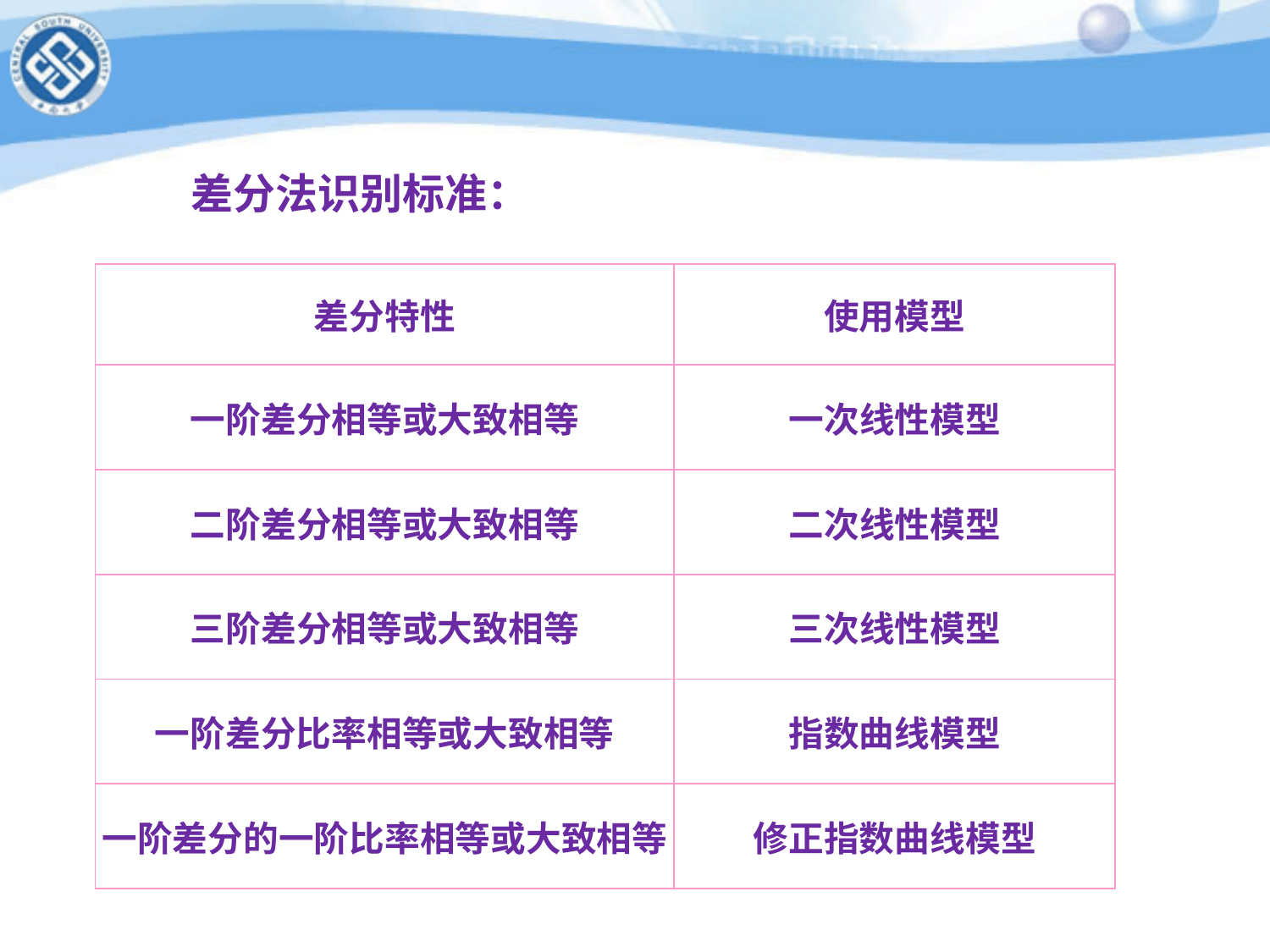

差分法识别标准：
| 差分特性 | 使用模型 |
| --- | --- |
| 一阶差分相等或大致相等 | 一次线性模型 |
| 二阶差分相等或大致相等 | 二次线性模型 |
| 三阶差分相等或大致相等 | 三次线性模型 |
| 一阶差分比率相等或大致相等 | 指数曲线模型 |
| 一阶差分的一阶比率相等或大致相等 | 修正指数曲线模型 |